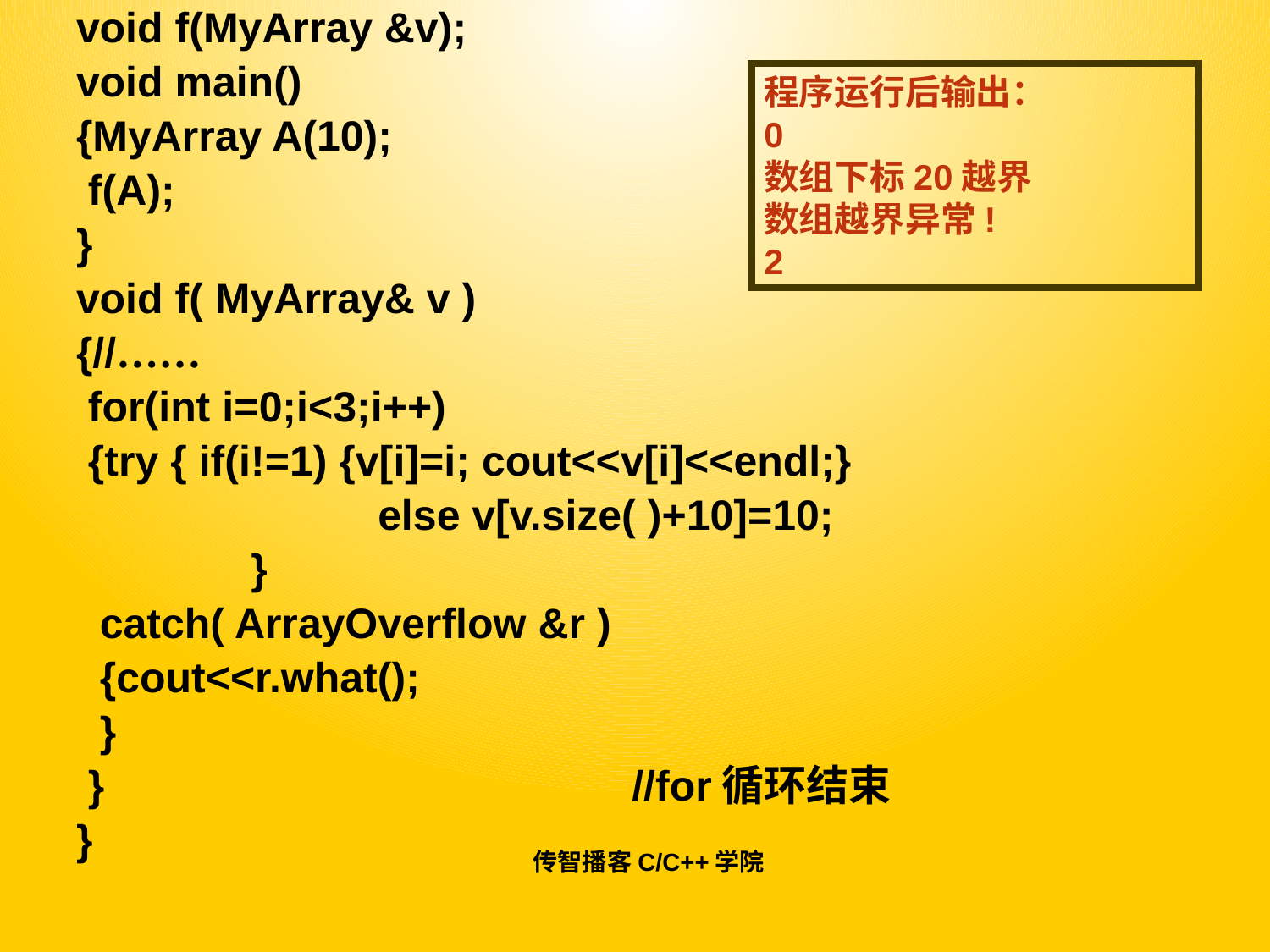

void f(MyArray &v);
void main()
{MyArray A(10);
 f(A);
}
void f( MyArray& v )
{//……
 for(int i=0;i<3;i++)
 {try { if(i!=1) {v[i]=i; cout<<v[i]<<endl;}
			else v[v.size( )+10]=10;
		}
  catch( ArrayOverflow &r )
  {cout<<r.what();
  }
 }					//for循环结束
}
#
程序运行后输出：
0
数组下标20越界
数组越界异常!
2
传智播客C/C++学院